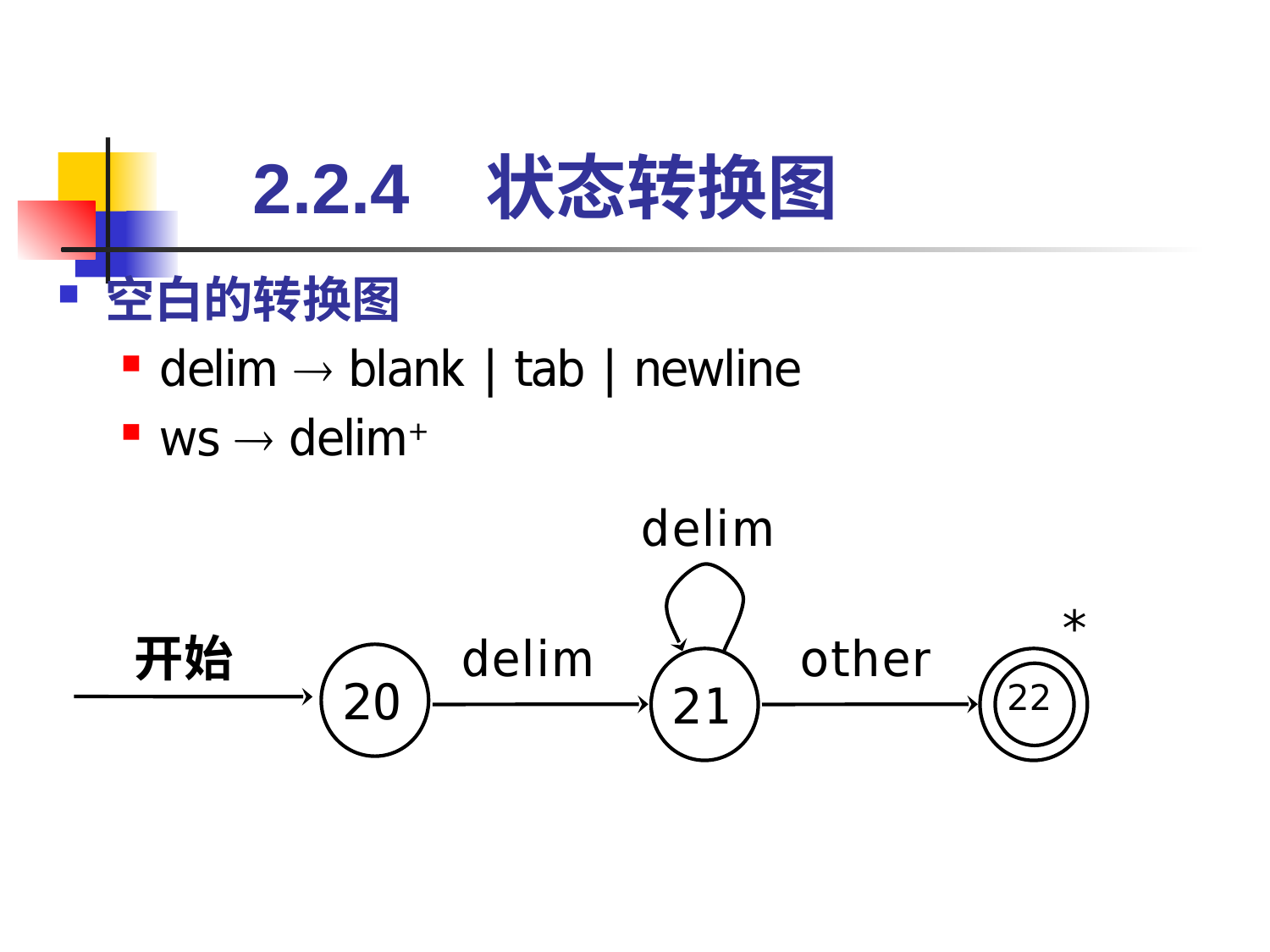

2.2.4   状态转换图
空白的转换图
delim → blank | tab | newline
ws → delim+
delim

*
开始
delim
other
20
21

22